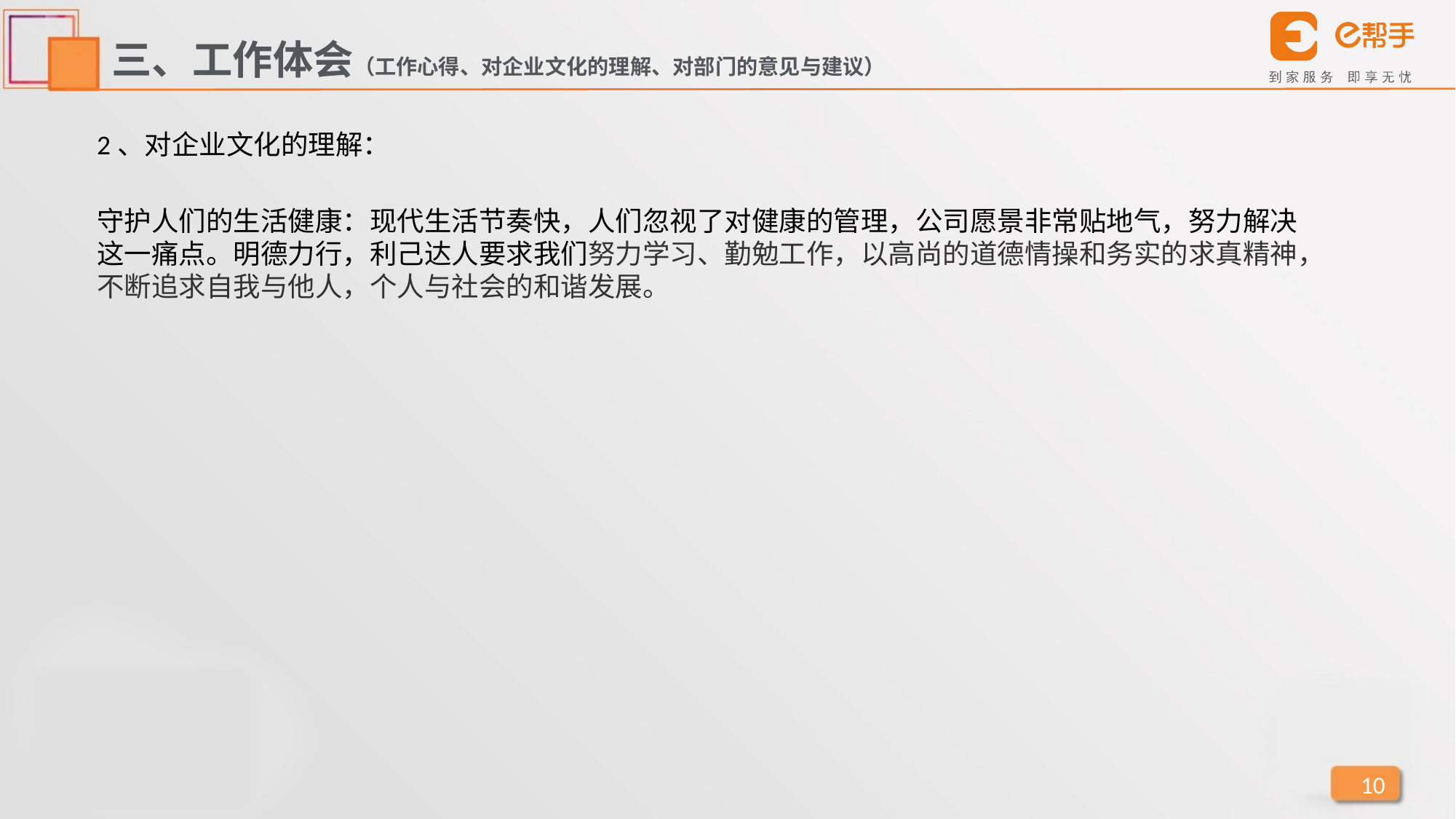

三、工作体会（工作心得、对企业文化的理解、对部门的意见与建议）
2、对企业文化的理解：
守护人们的生活健康：现代生活节奏快，人们忽视了对健康的管理，公司愿景非常贴地气，努力解决这一痛点。明德力行，利己达人要求我们努力学习、勤勉工作，以高尚的道德情操和务实的求真精神，不断追求自我与他人，个人与社会的和谐发展。
10